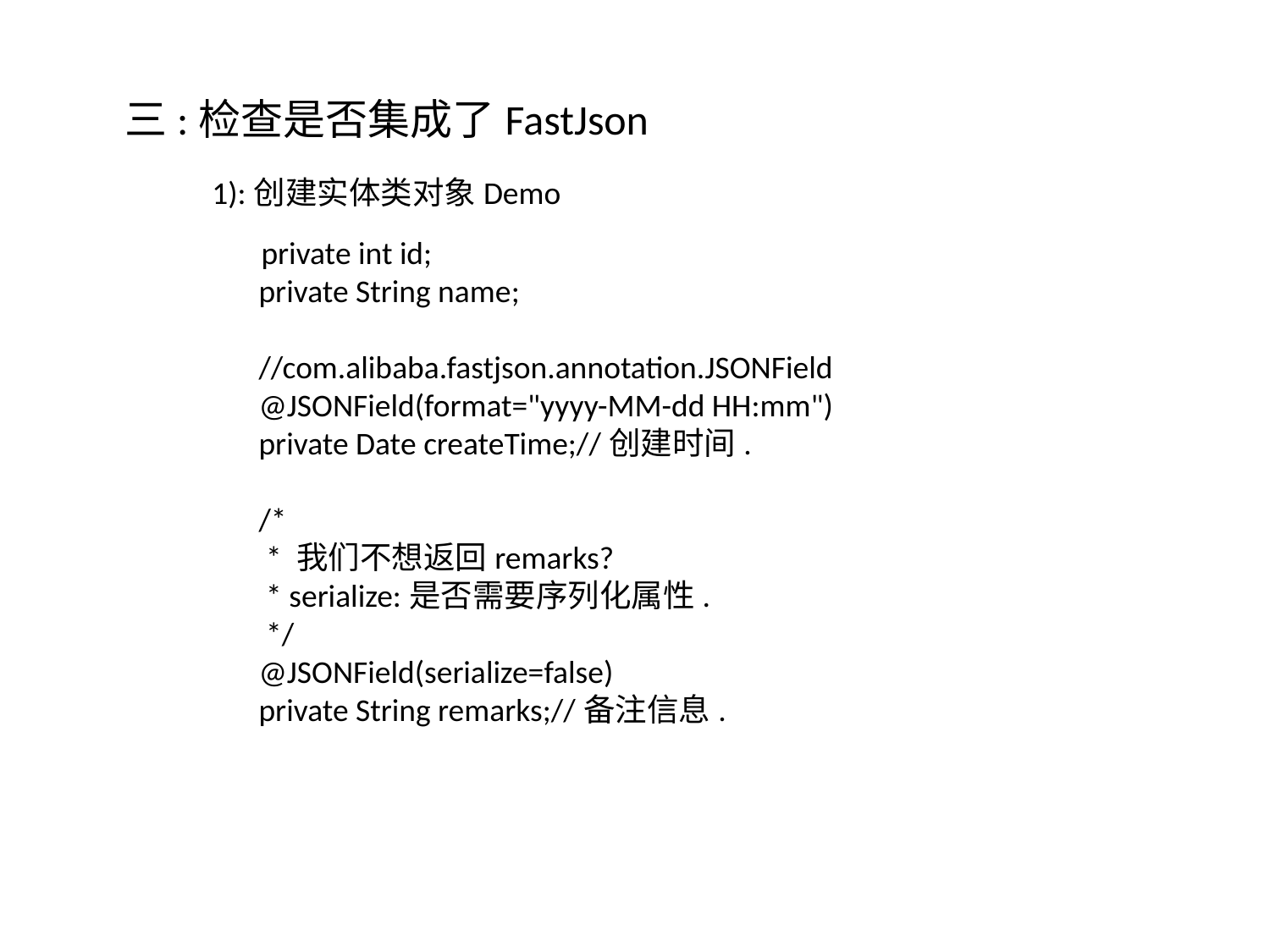

三:检查是否集成了FastJson
1):创建实体类对象Demo
                  private int id;
	private String name;

	//com.alibaba.fastjson.annotation.JSONField
	@JSONField(format="yyyy-MM-dd HH:mm")
	private Date createTime;//创建时间.

	/*
	 * 我们不想返回remarks?
	 * serialize:是否需要序列化属性.
	 */
	@JSONField(serialize=false)
	private String remarks;//备注信息.